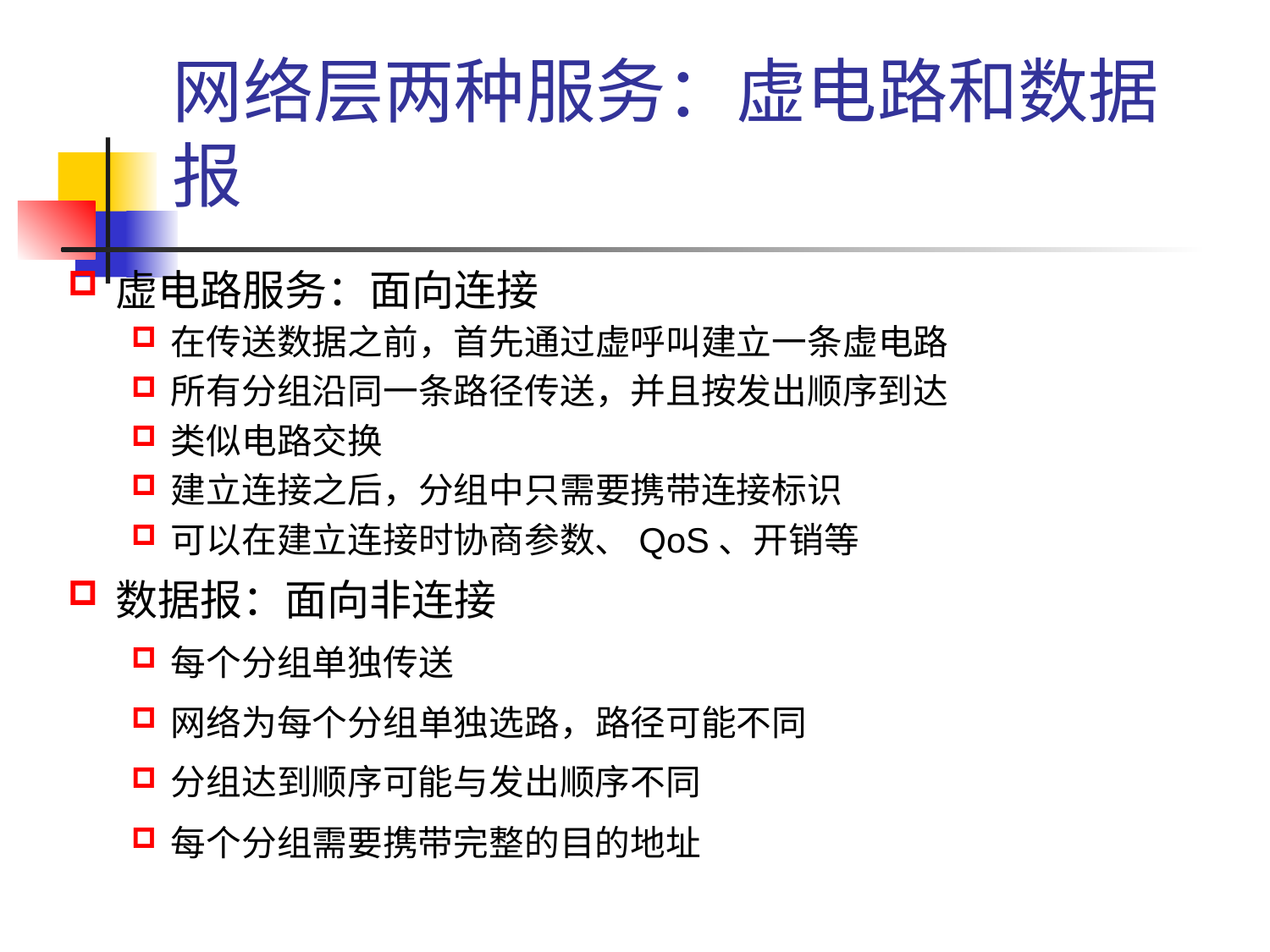

# 网络层两种服务：虚电路和数据报
虚电路服务：面向连接
在传送数据之前，首先通过虚呼叫建立一条虚电路
所有分组沿同一条路径传送，并且按发出顺序到达
类似电路交换
建立连接之后，分组中只需要携带连接标识
可以在建立连接时协商参数、QoS、开销等
数据报：面向非连接
每个分组单独传送
网络为每个分组单独选路，路径可能不同
分组达到顺序可能与发出顺序不同
每个分组需要携带完整的目的地址